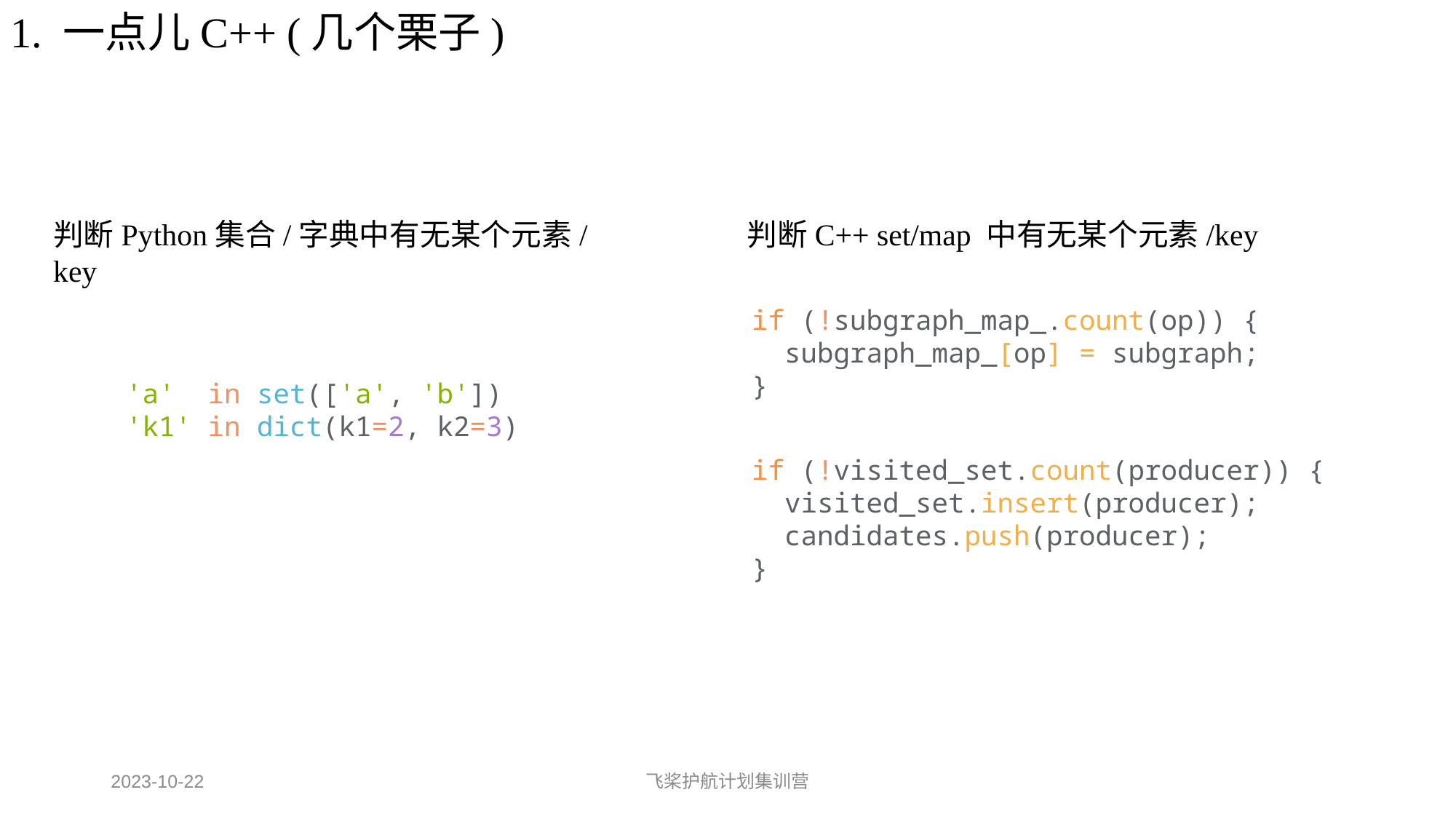

1. 一点儿C++ (几个栗子)
判断Python集合/字典中有无某个元素/key
判断C++ set/map 中有无某个元素/key
      if (!subgraph_map_.count(op)) {
        subgraph_map_[op] = subgraph;
      }
'a'  in set(['a', 'b'])
'k1' in dict(k1=2, k2=3)
        if (!visited_set.count(producer)) {
          visited_set.insert(producer);
          candidates.push(producer);
        }
2023-10-22
飞桨护航计划集训营